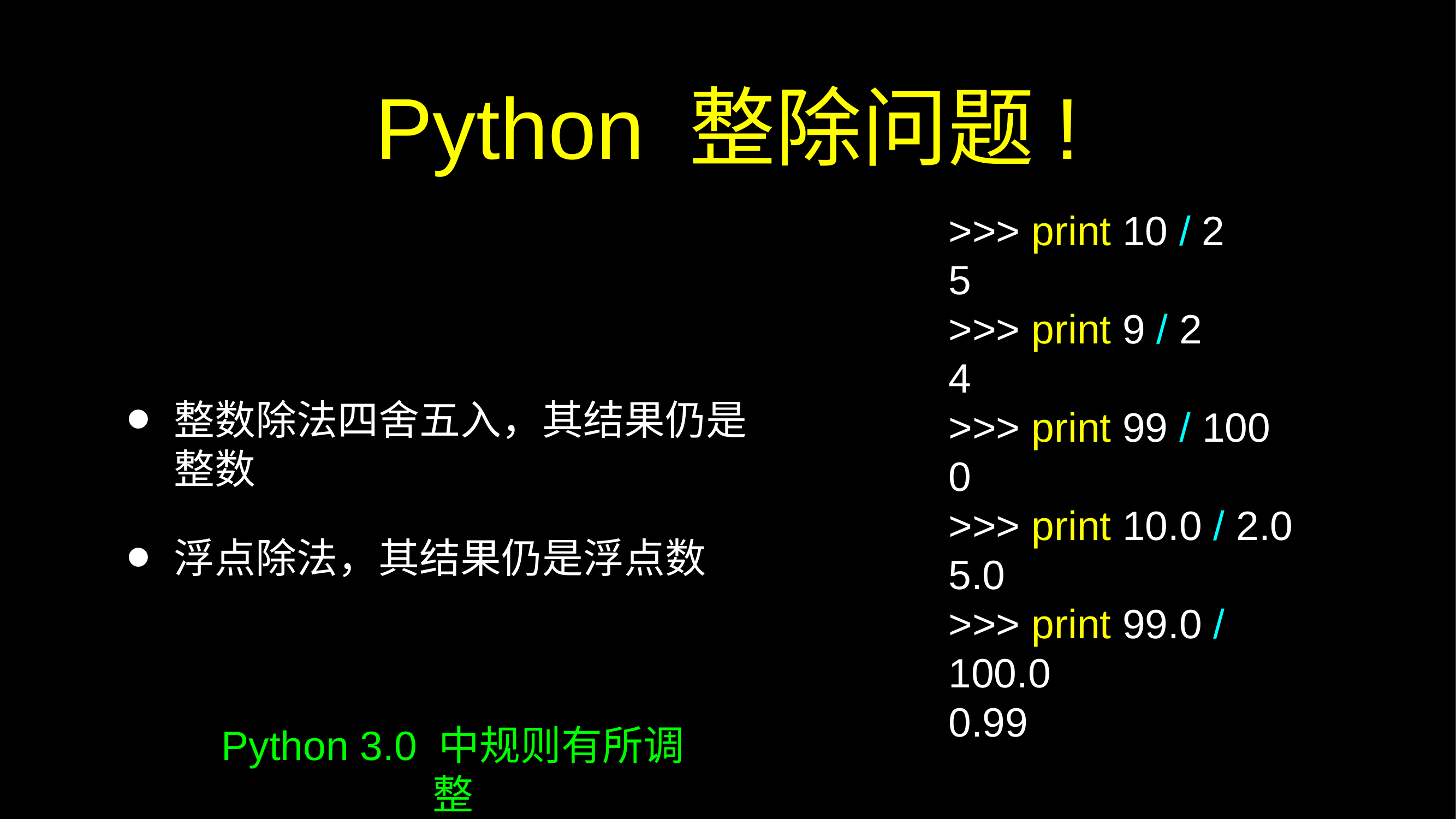

# Python 整除问题!
整数除法四舍五入，其结果仍是整数
浮点除法，其结果仍是浮点数
>>> print 10 / 2
5
>>> print 9 / 2
4
>>> print 99 / 100
0
>>> print 10.0 / 2.0
5.0
>>> print 99.0 / 100.0
0.99
Python 3.0 中规则有所调整